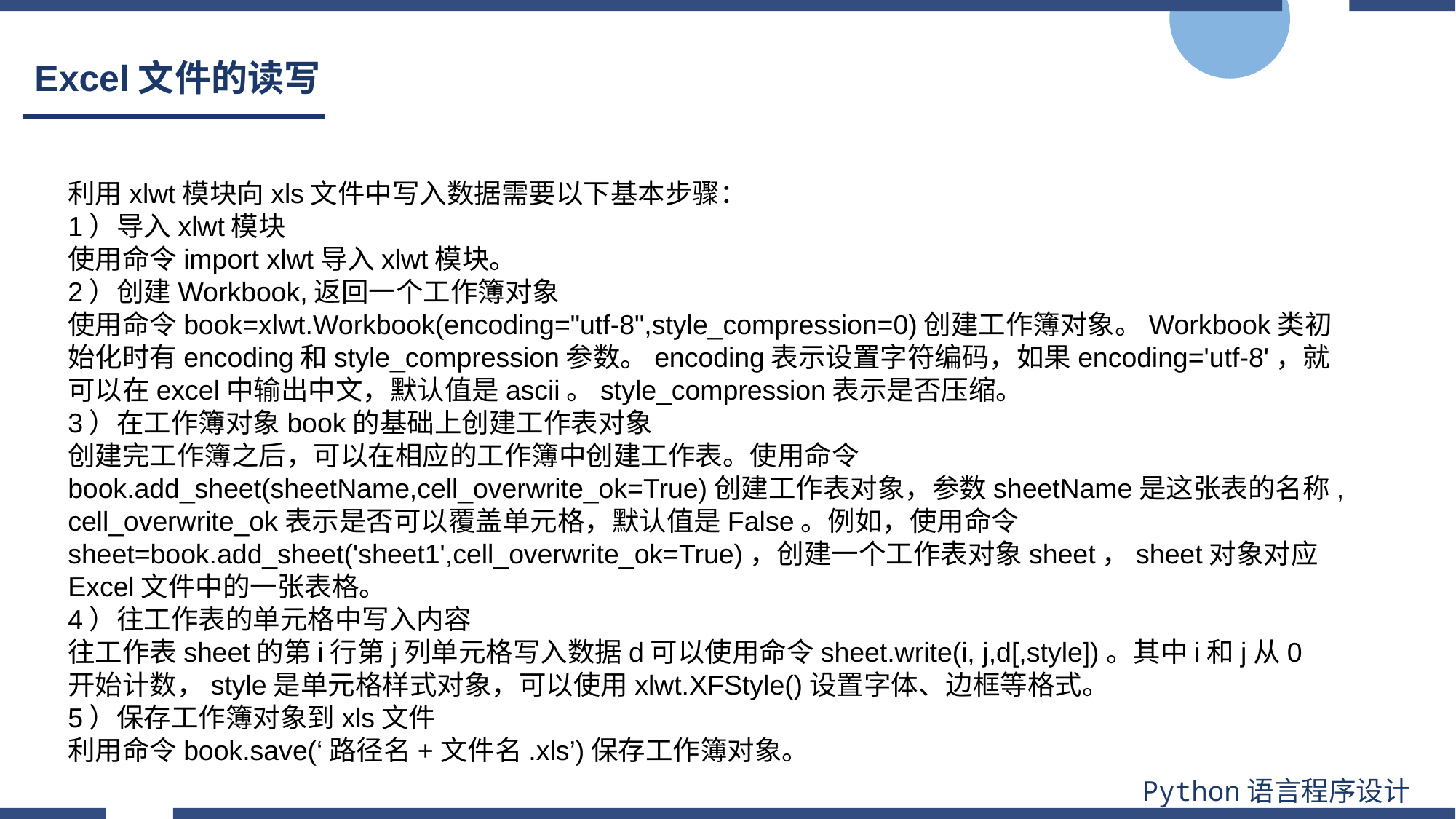

# Excel文件的读写

利用xlwt模块向xls文件中写入数据需要以下基本步骤：
1）导入xlwt模块
使用命令import xlwt导入xlwt模块。
2）创建Workbook,返回一个工作簿对象
使用命令book=xlwt.Workbook(encoding="utf-8",style_compression=0)创建工作簿对象。Workbook类初始化时有encoding和style_compression参数。encoding表示设置字符编码，如果encoding='utf-8'，就可以在excel中输出中文，默认值是ascii。style_compression表示是否压缩。
3）在工作簿对象book的基础上创建工作表对象
创建完工作簿之后，可以在相应的工作簿中创建工作表。使用命令book.add_sheet(sheetName,cell_overwrite_ok=True)创建工作表对象，参数sheetName是这张表的名称,cell_overwrite_ok表示是否可以覆盖单元格，默认值是False。例如，使用命令sheet=book.add_sheet('sheet1',cell_overwrite_ok=True)，创建一个工作表对象sheet，sheet对象对应Excel文件中的一张表格。
4）往工作表的单元格中写入内容
往工作表sheet的第i行第j列单元格写入数据d可以使用命令sheet.write(i, j,d[,style])。其中i和j从0开始计数，style是单元格样式对象，可以使用xlwt.XFStyle()设置字体、边框等格式。
5）保存工作簿对象到xls文件
利用命令book.save(‘路径名+文件名.xls’)保存工作簿对象。